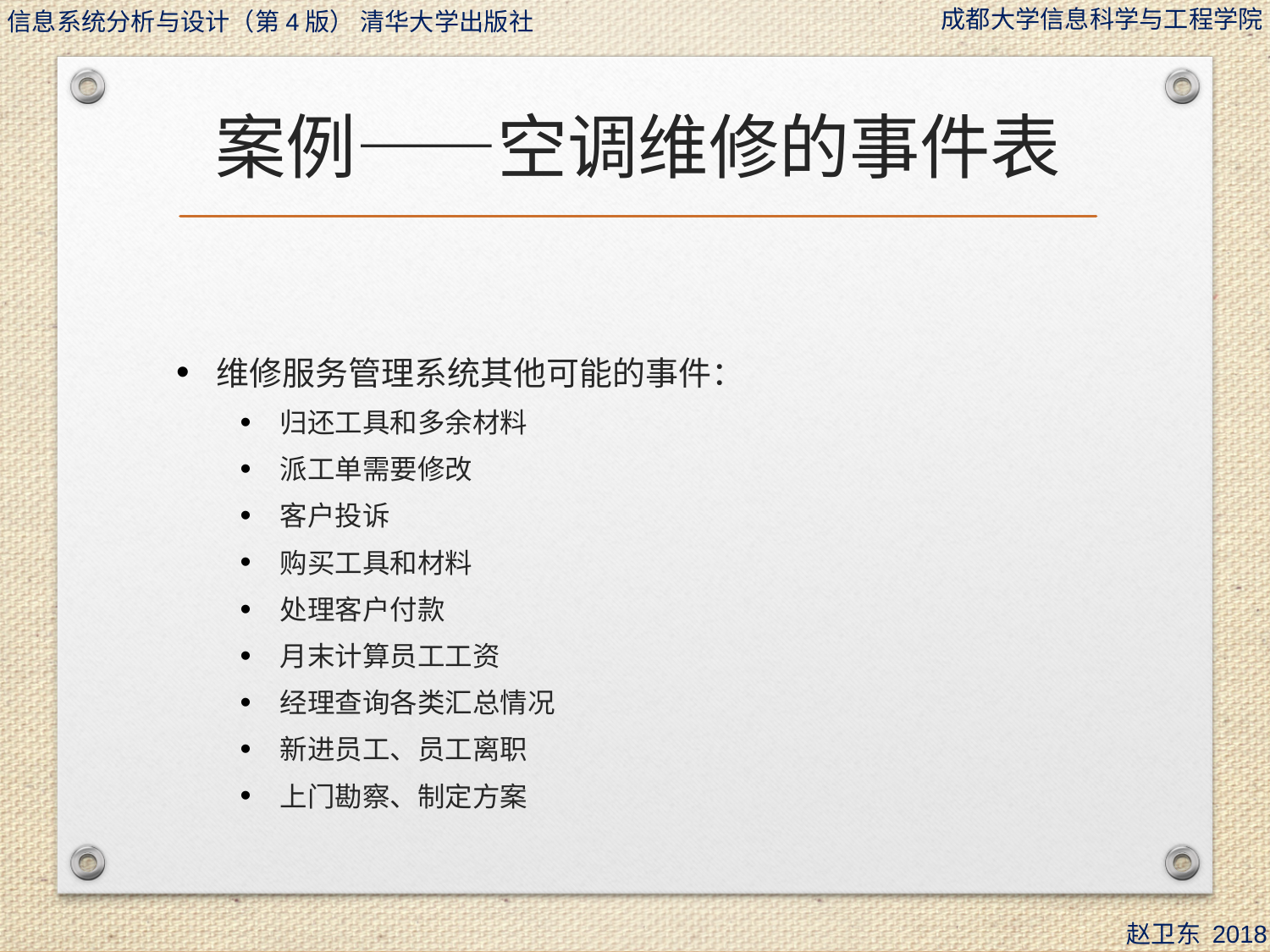

# 案例——空调维修的事件表
维修服务管理系统其他可能的事件：
归还工具和多余材料
派工单需要修改
客户投诉
购买工具和材料
处理客户付款
月末计算员工工资
经理查询各类汇总情况
新进员工、员工离职
上门勘察、制定方案